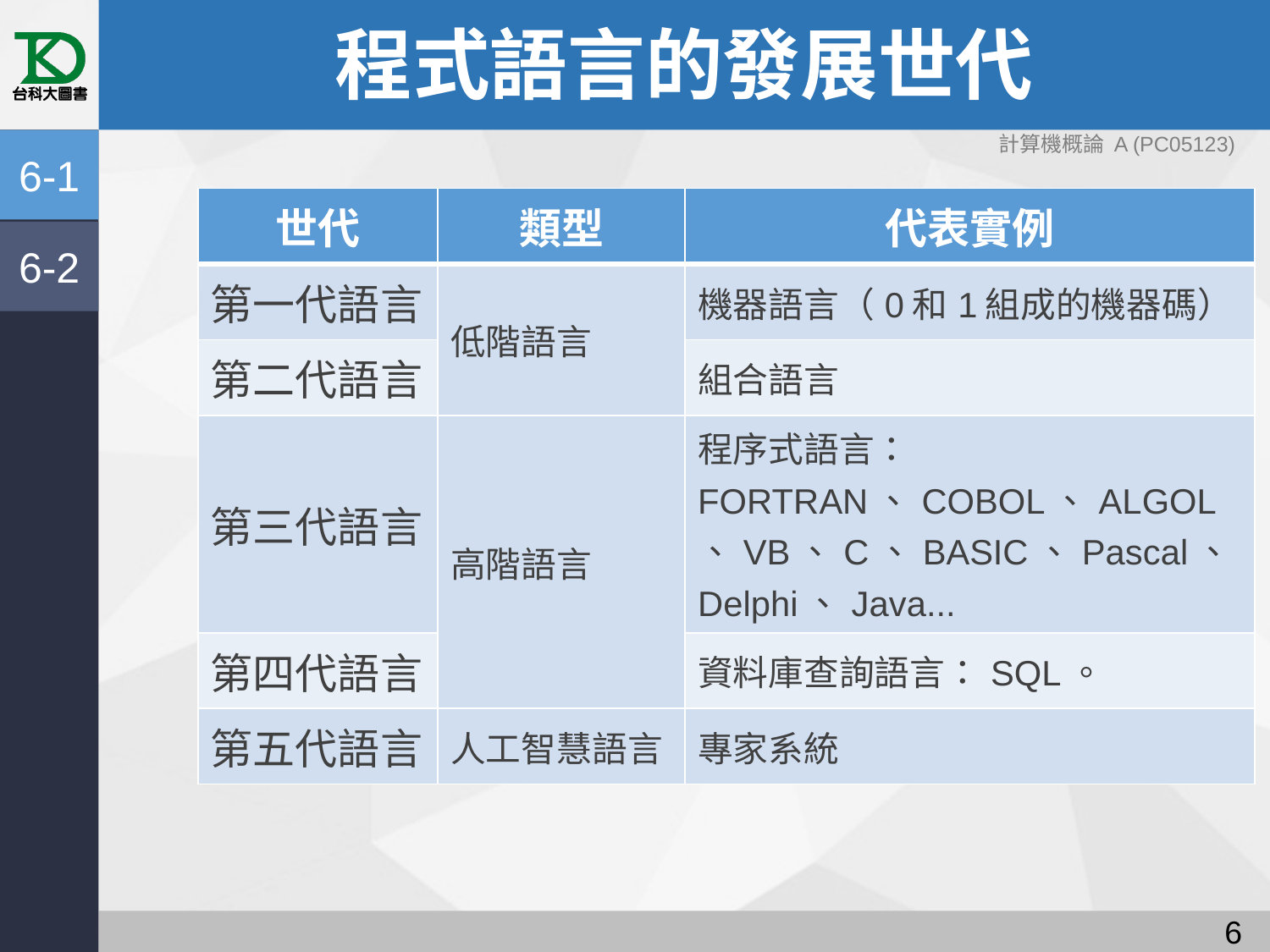

# 程式語言的發展世代
計算機概論 A (PC05123)
6-1
| 世代 | 類型 | 代表實例 |
| --- | --- | --- |
| 第一代語言 | 低階語言 | 機器語言（0和1組成的機器碼） |
| 第二代語言 |  | 組合語言 |
| 第三代語言 | 高階語言 | 程序式語言： FORTRAN、COBOL、ALGOL、VB、C、BASIC、Pascal、Delphi、Java... |
| 第四代語言 |  | 資料庫查詢語言：SQL。 |
| 第五代語言 | 人工智慧語言 | 專家系統 |
6-2
6